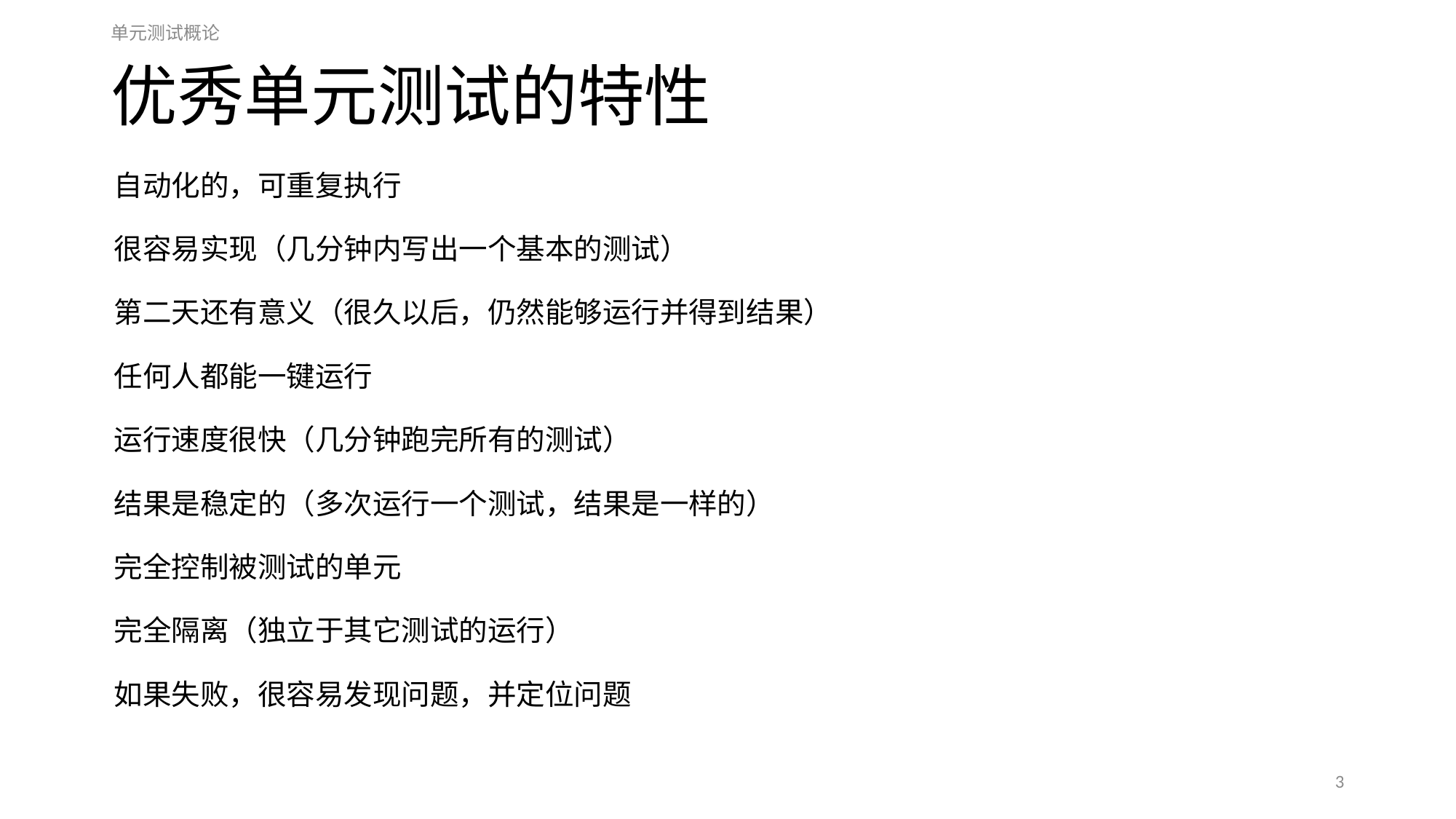

单元测试概论
# 优秀单元测试的特性
自动化的，可重复执行
很容易实现（几分钟内写出一个基本的测试）
第二天还有意义（很久以后，仍然能够运行并得到结果）
任何人都能一键运行
运行速度很快（几分钟跑完所有的测试）
结果是稳定的（多次运行一个测试，结果是一样的）
完全控制被测试的单元
完全隔离（独立于其它测试的运行）
如果失败，很容易发现问题，并定位问题
3